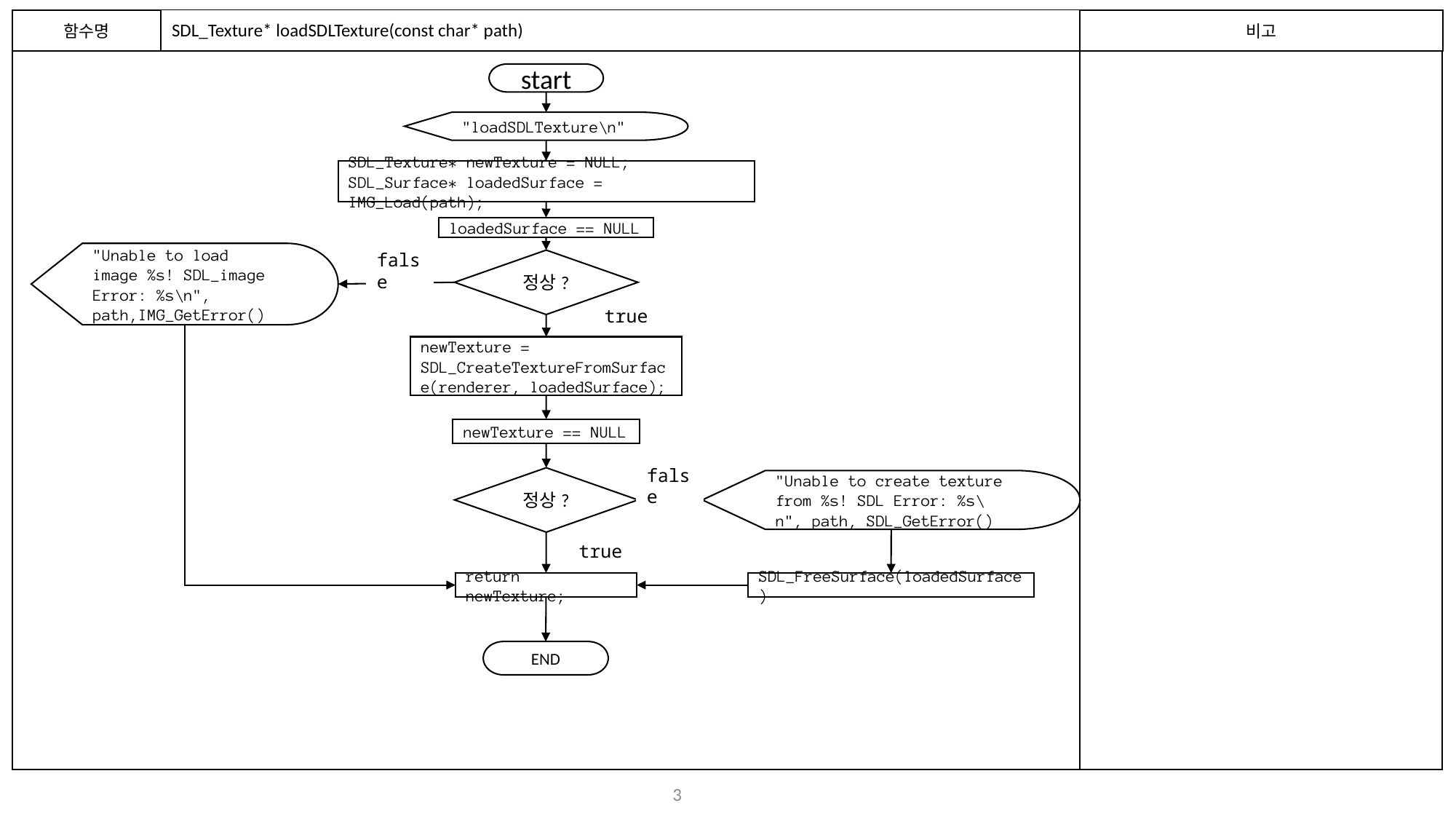

함수명
# SDL_Texture* loadSDLTexture(const char* path)
비고

start
"loadSDLTexture\n"
SDL_Texture* newTexture = NULL;
SDL_Surface* loadedSurface = IMG_Load(path);
loadedSurface == NULL
false
"Unable to load image %s! SDL_image Error: %s\n", path,IMG_GetError()
정상?
true
newTexture = SDL_CreateTextureFromSurface(renderer, loadedSurface);
newTexture == NULL
false
정상?
"Unable to create texture from %s! SDL Error: %s\n", path, SDL_GetError()
true
return newTexture;
SDL_FreeSurface(loadedSurface)
END
3